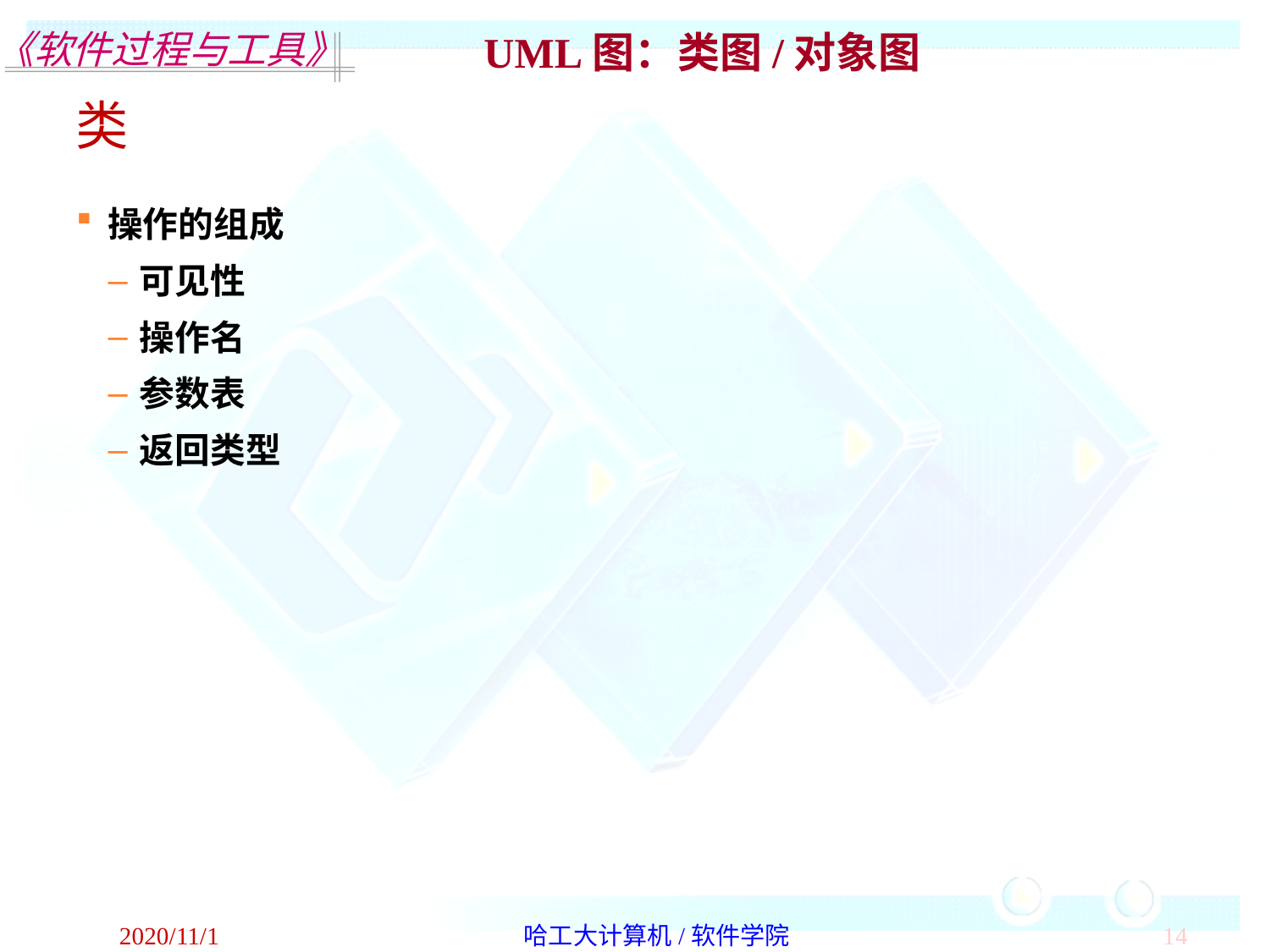

UML图：类图/对象图
类
操作的组成
可见性
操作名
参数表
返回类型